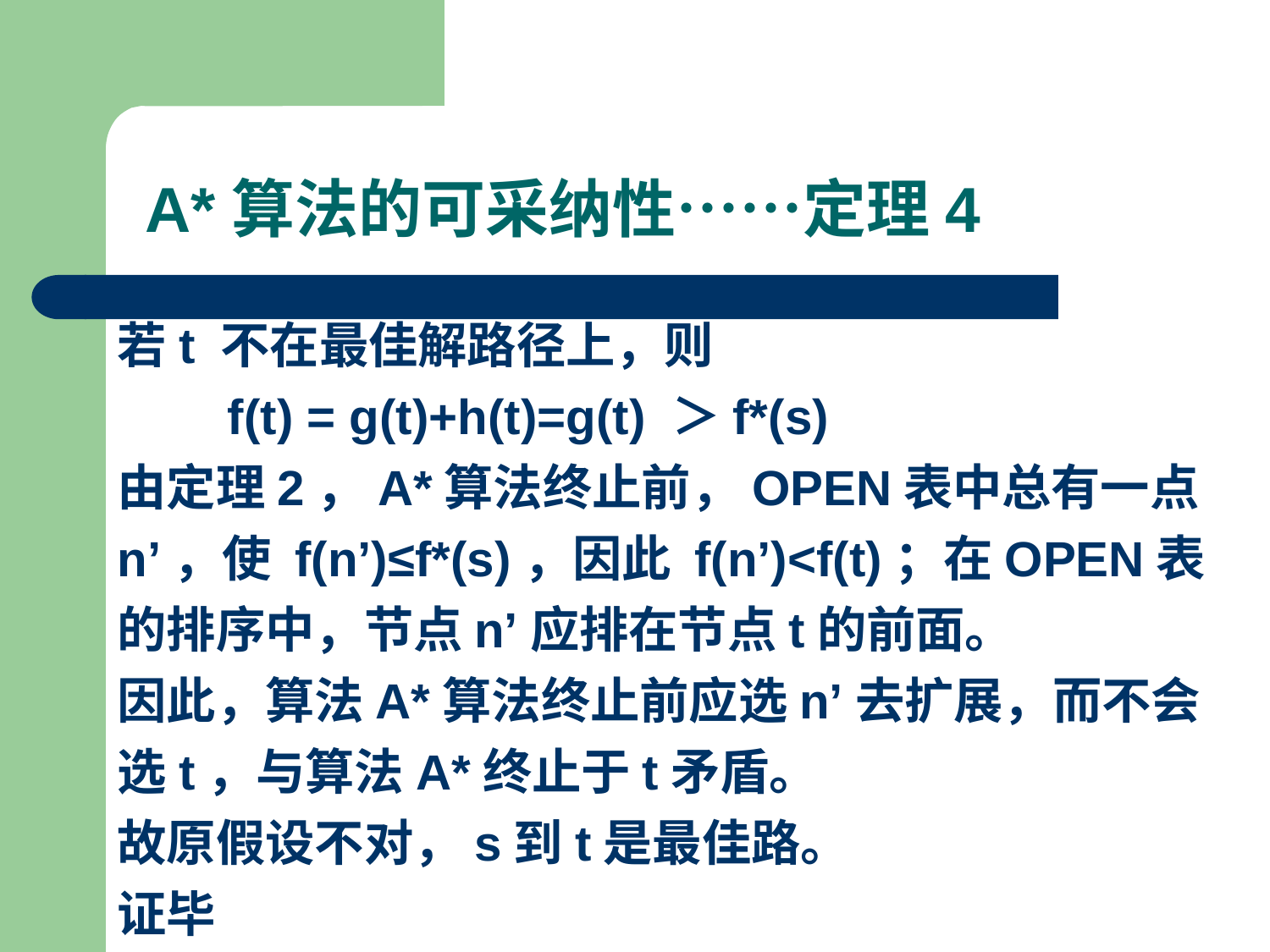

A*算法的可采纳性……定理4
若t 不在最佳解路径上，则
        f(t) = g(t)+h(t)=g(t) ＞f*(s)
由定理2，A*算法终止前，OPEN表中总有一点n’，使 f(n’)≤f*(s)，因此 f(n’)<f(t)；在OPEN表的排序中，节点n’应排在节点t的前面。
因此，算法A*算法终止前应选n’去扩展，而不会选t，与算法A*终止于t矛盾。
故原假设不对，s到t是最佳路。
证毕
51